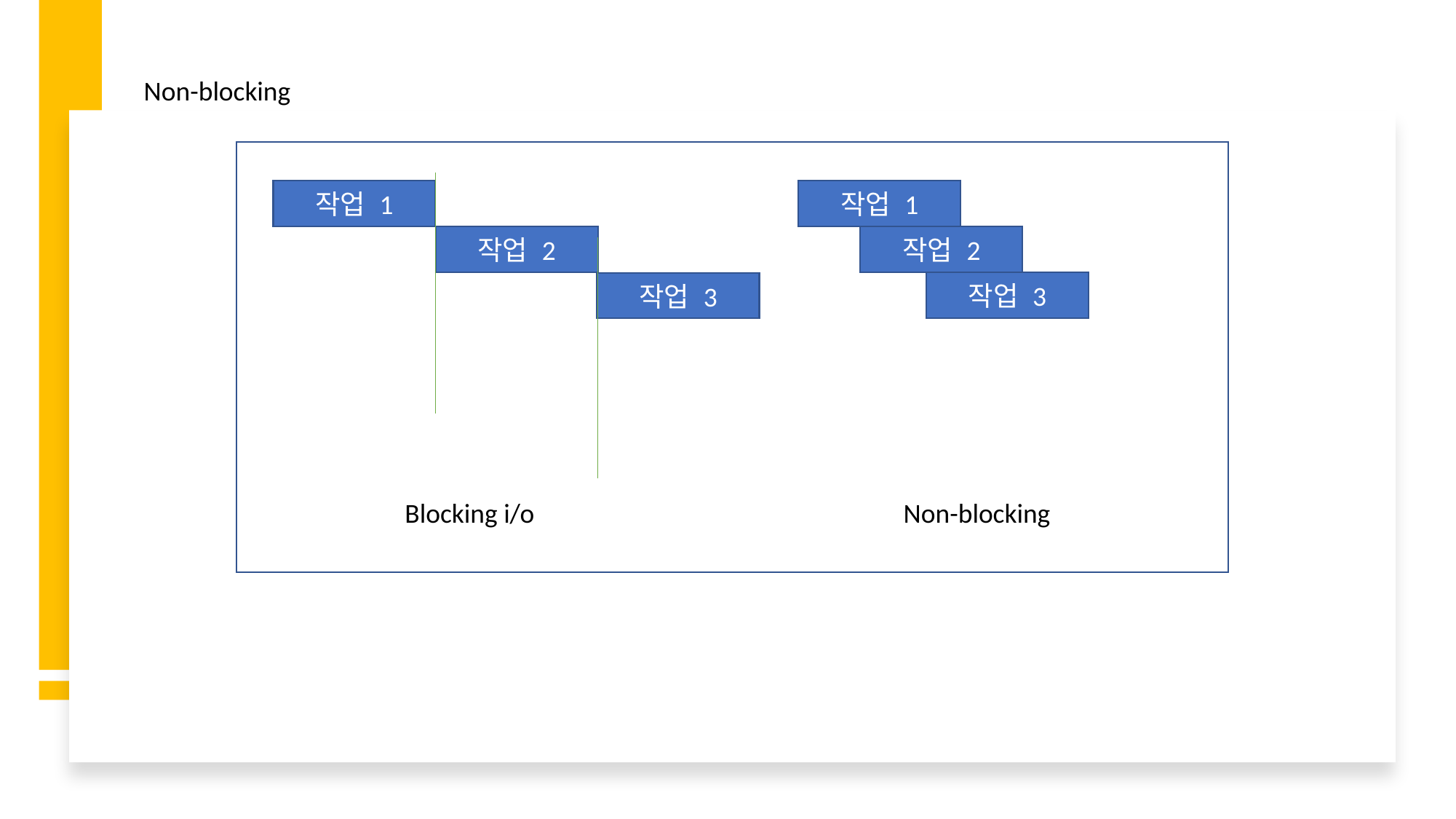

Non-blocking

작업 1
작업 1
작업 2
작업 2
작업 3
작업 3

Blocking i/o
Non-blocking